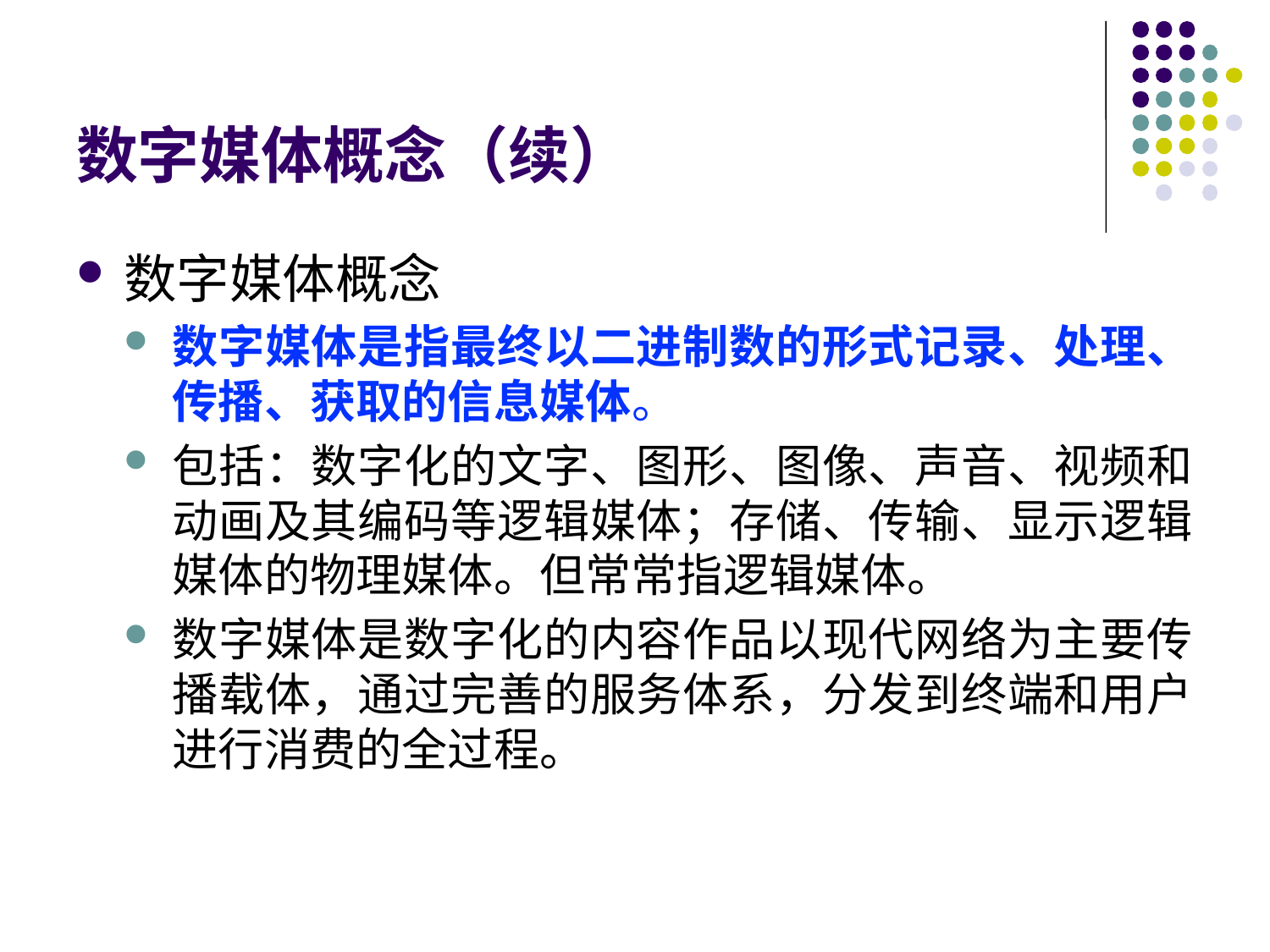

# 数字媒体概念（续）
数字媒体概念
数字媒体是指最终以二进制数的形式记录、处理、传播、获取的信息媒体。
包括：数字化的文字、图形、图像、声音、视频和动画及其编码等逻辑媒体；存储、传输、显示逻辑媒体的物理媒体。但常常指逻辑媒体。
数字媒体是数字化的内容作品以现代网络为主要传播载体，通过完善的服务体系，分发到终端和用户进行消费的全过程。